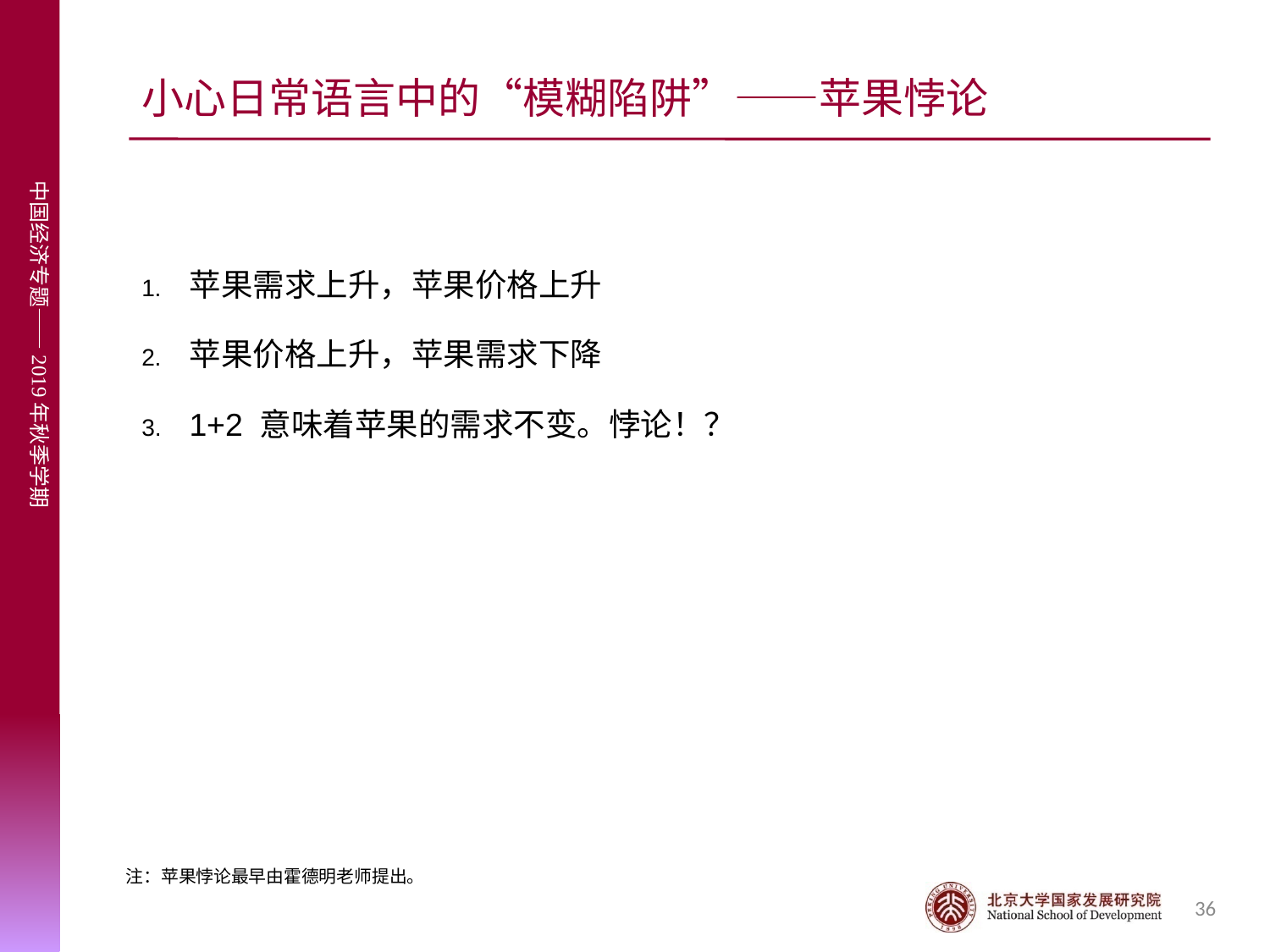

# 小心日常语言中的“模糊陷阱”——苹果悖论

苹果需求上升，苹果价格上升
苹果价格上升，苹果需求下降
1+2 意味着苹果的需求不变。悖论！？
注：苹果悖论最早由霍德明老师提出。
36